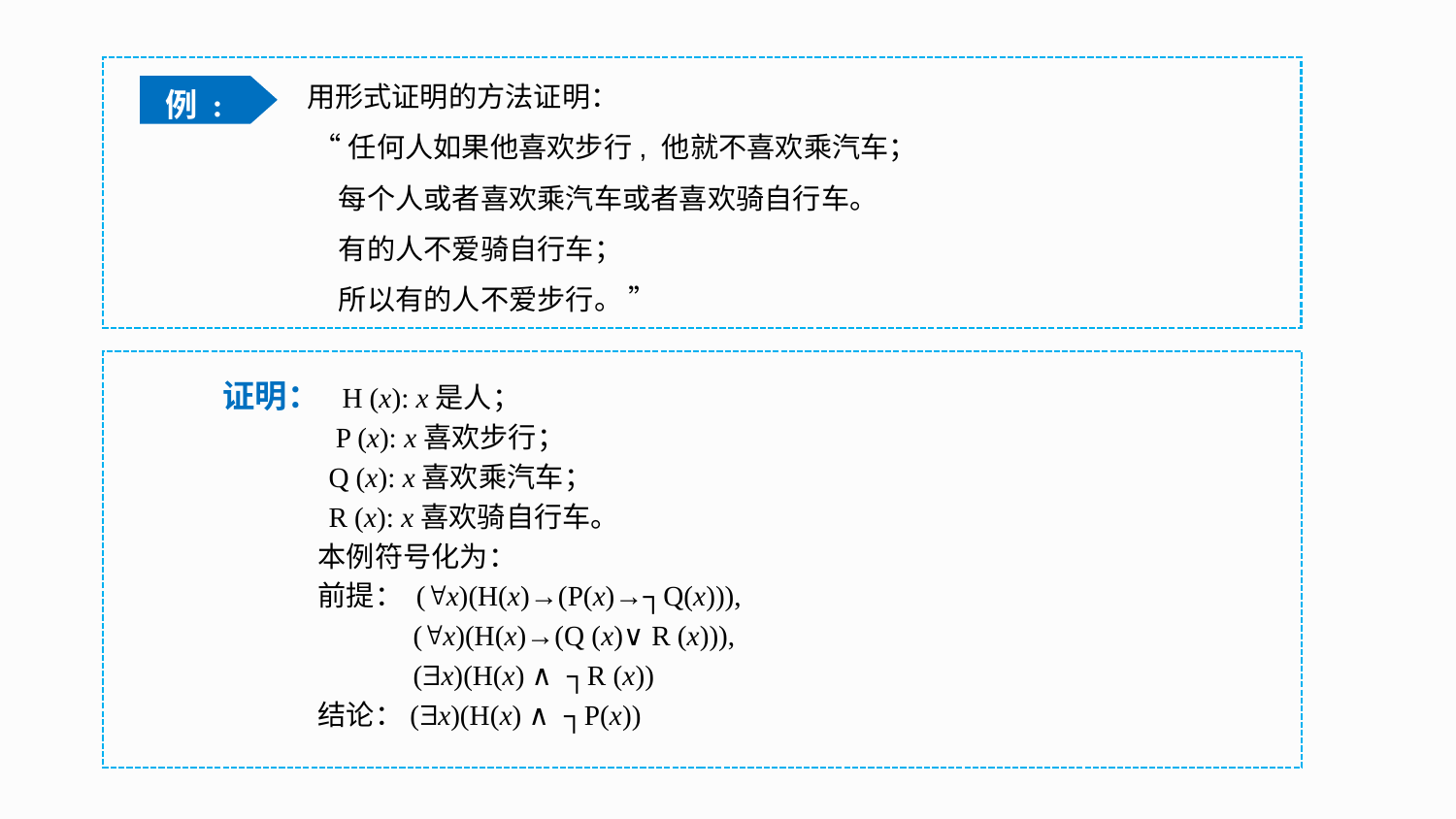

用形式证明的方法证明：
 “任何人如果他喜欢步行, 他就不喜欢乘汽车；
    每个人或者喜欢乘汽车或者喜欢骑自行车。
    有的人不爱骑自行车；
    所以有的人不爱步行。 ”

例 :

证明：  H (x): x是人；
                P (x): x喜欢步行；
               Q (x): x喜欢乘汽车；
               R (x): x喜欢骑自行车。
              本例符号化为：
              前提： (∀x)(H(x)→(P(x)→┐Q(x))),
                           (∀x)(H(x)→(Q (x)∨R (x))),
                           (∃x)(H(x) ∧ ┐R (x))
              结论：(∃x)(H(x) ∧ ┐P(x))